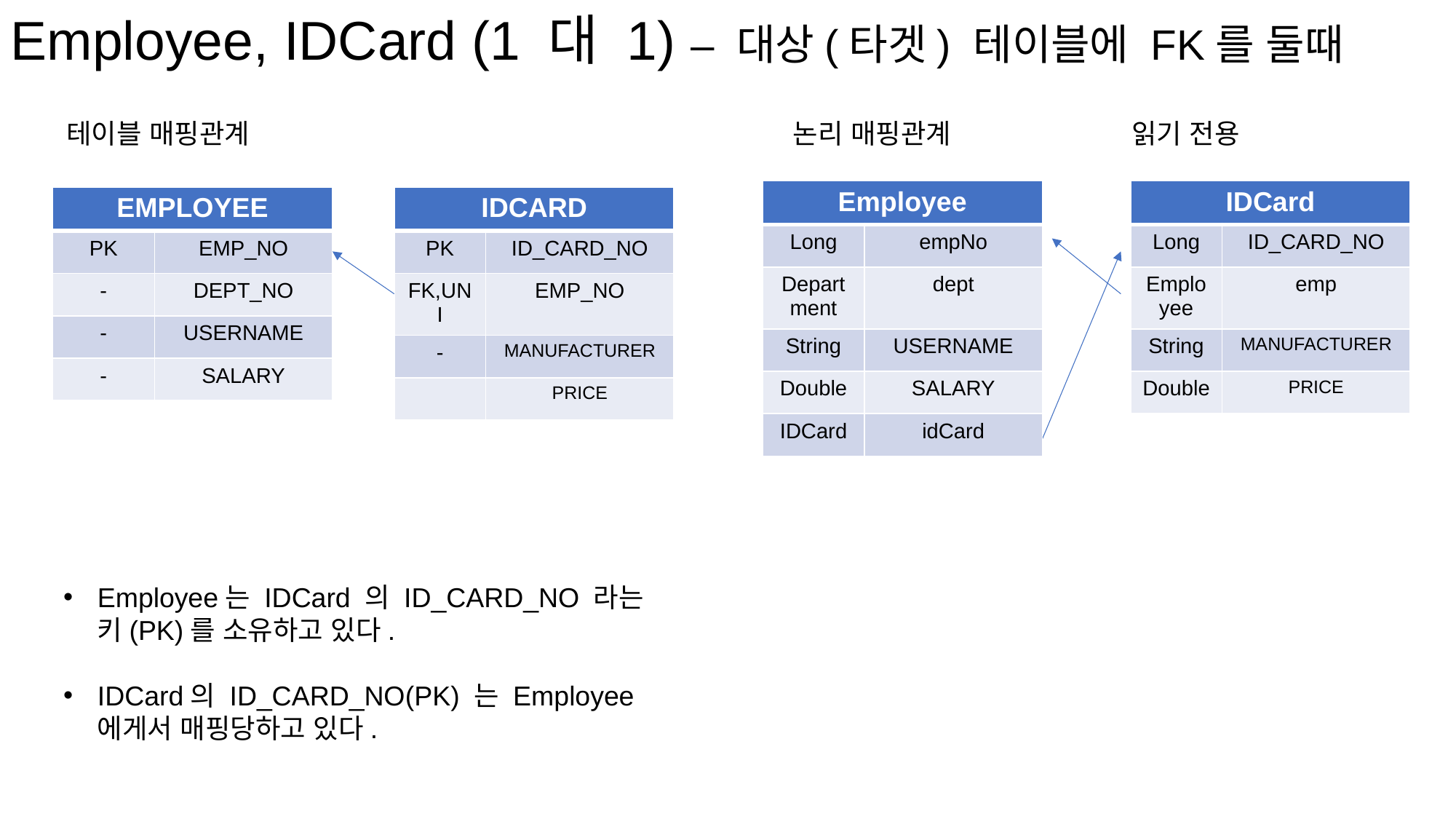

Employee, IDCard (1 대 1) – 대상(타겟) 테이블에 FK를 둘때
테이블 매핑관계
논리 매핑관계
읽기 전용
| Employee |  |
| --- | --- |
| Long | empNo |
| Department | dept |
| String | USERNAME |
| Double | SALARY |
| IDCard | idCard |
| IDCard |  |
| --- | --- |
| Long | ID\_CARD\_NO |
| Employee | emp |
| String | MANUFACTURER |
| Double | PRICE |
| EMPLOYEE |  |
| --- | --- |
| PK | EMP\_NO |
| - | DEPT\_NO |
| - | USERNAME |
| - | SALARY |
| IDCARD |  |
| --- | --- |
| PK | ID\_CARD\_NO |
| FK,UNI | EMP\_NO |
| - | MANUFACTURER |
|  | PRICE |
Employee는 IDCard 의 ID_CARD_NO 라는
키(PK)를 소유하고 있다.

IDCard의 ID_CARD_NO(PK) 는 Employee 에게서 매핑당하고 있다.